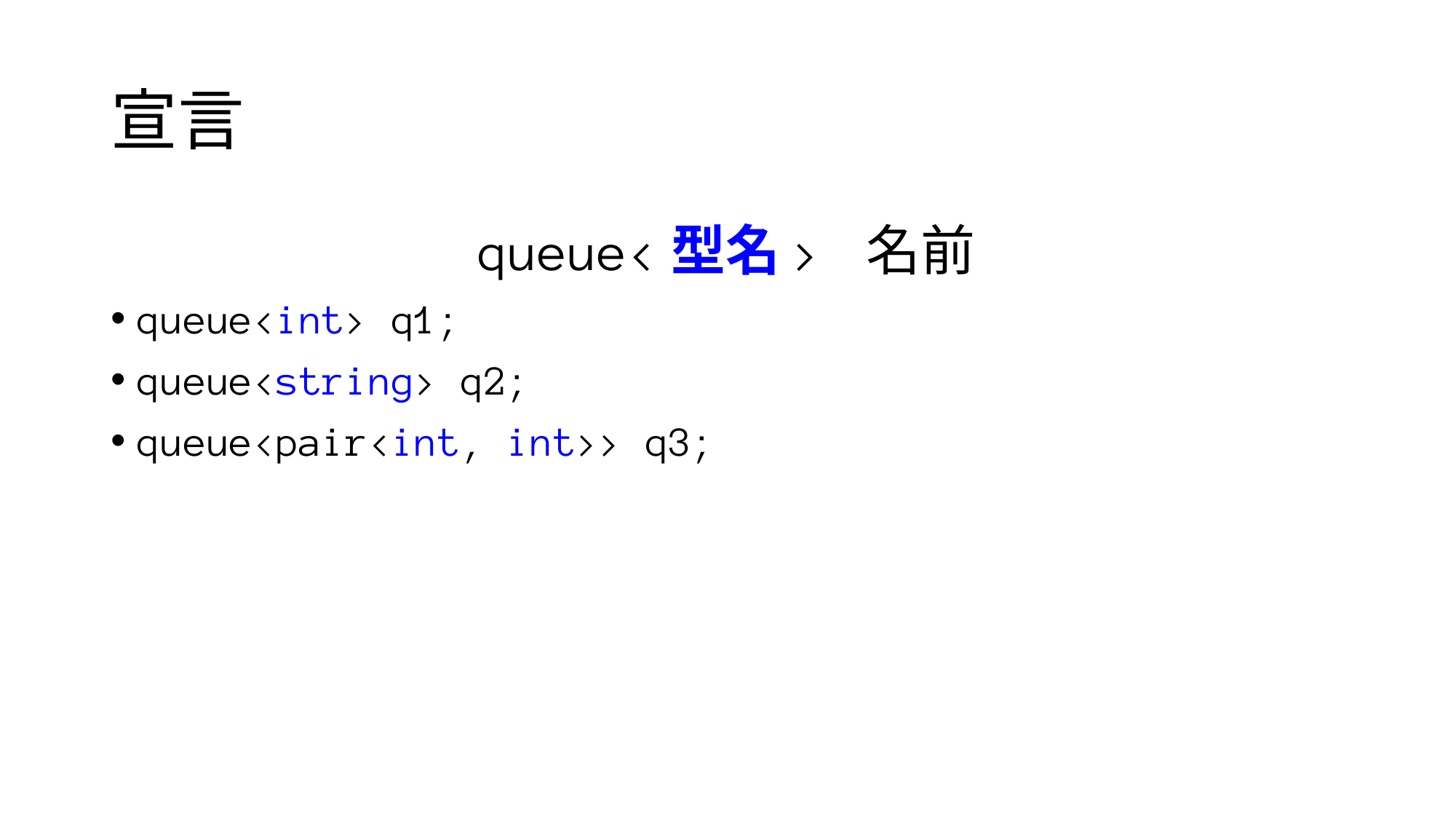

# 宣言
queue<型名> 名前
queue<int> q1;
queue<string> q2;
queue<pair<int, int>> q3;